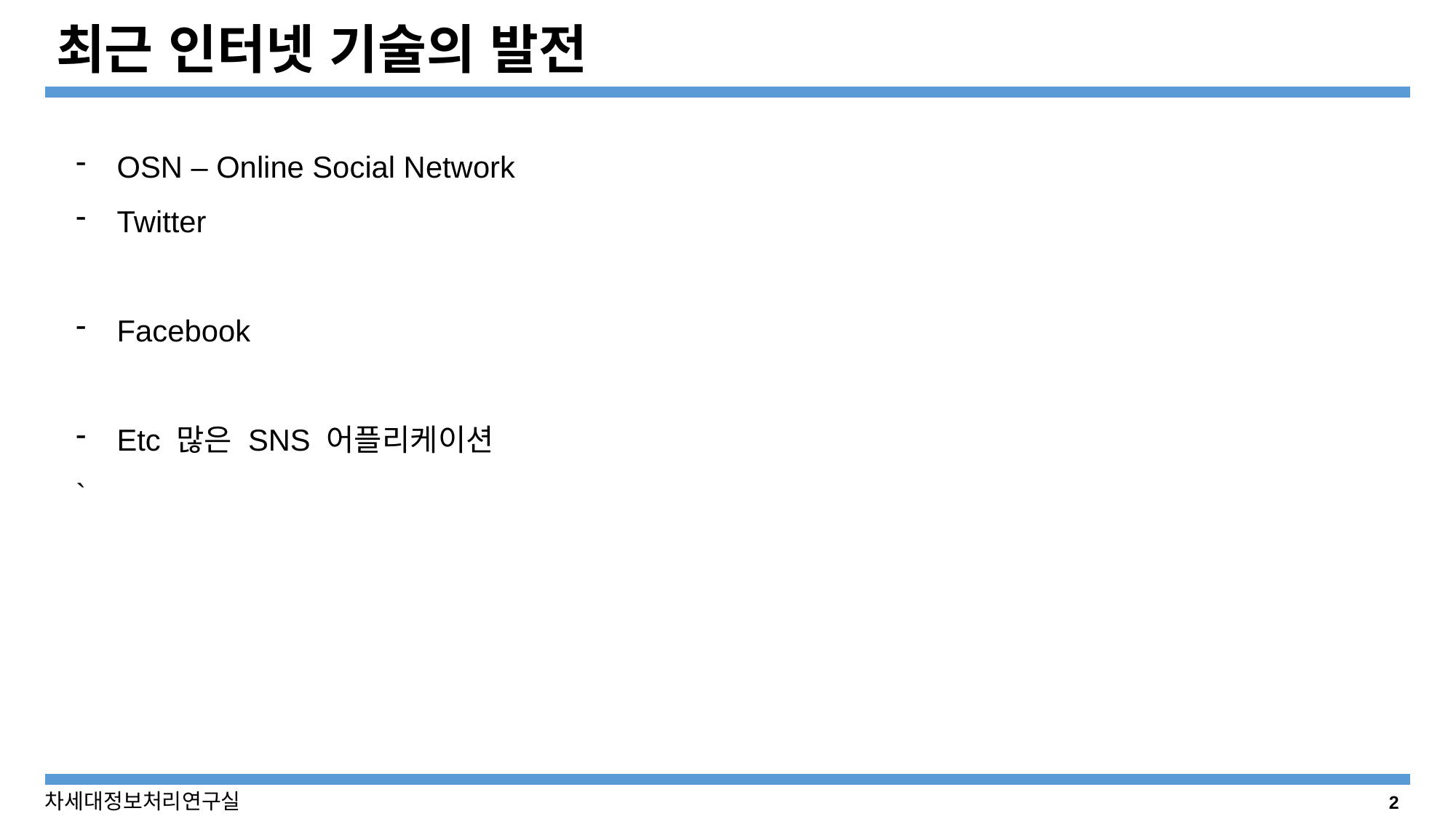

# 최근 인터넷 기술의 발전
OSN – Online Social Network
Twitter

Facebook

Etc 많은 SNS 어플리케이션
`
2